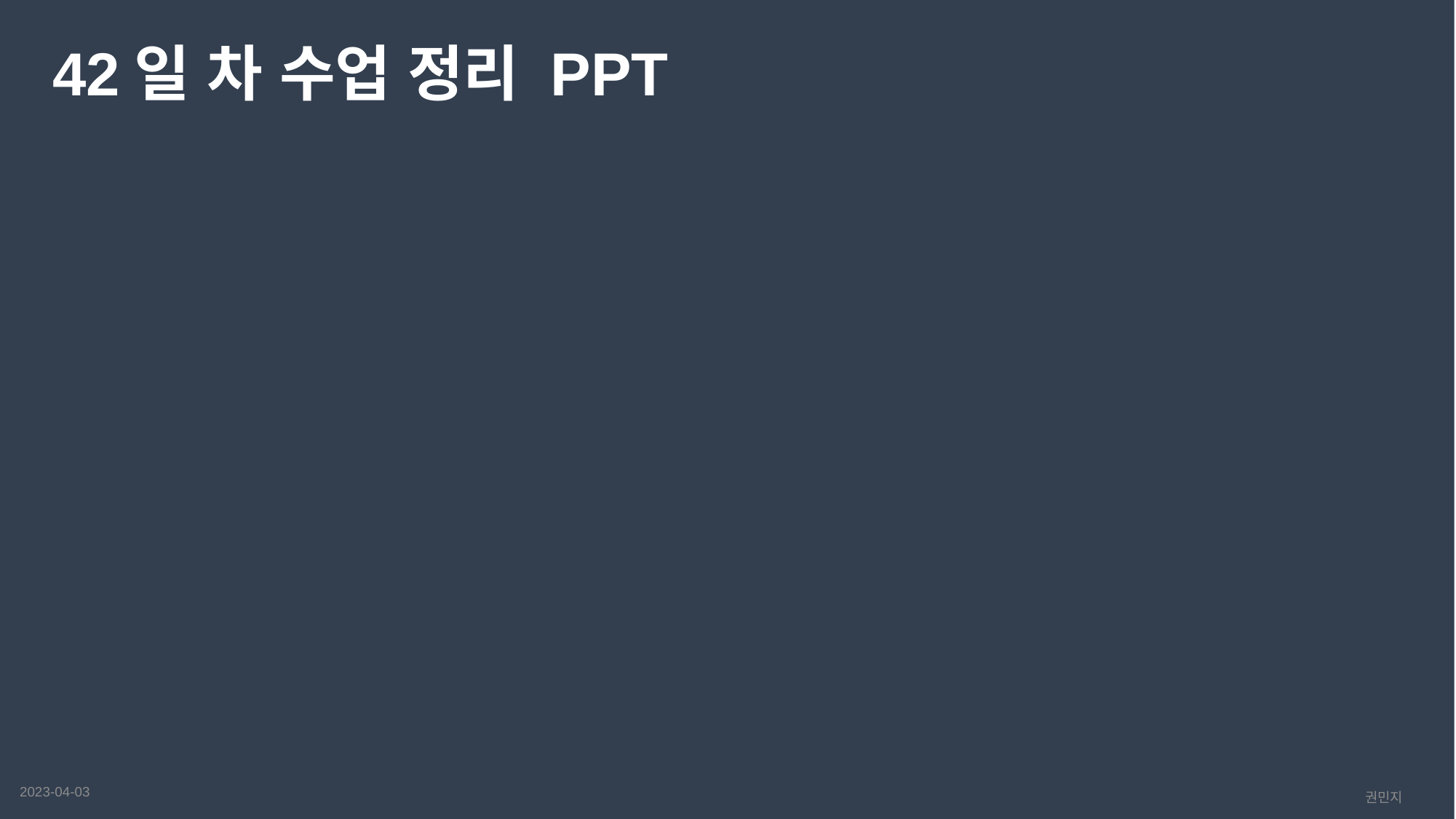

42일 차 수업 정리 PPT
2023-04-03
권민지